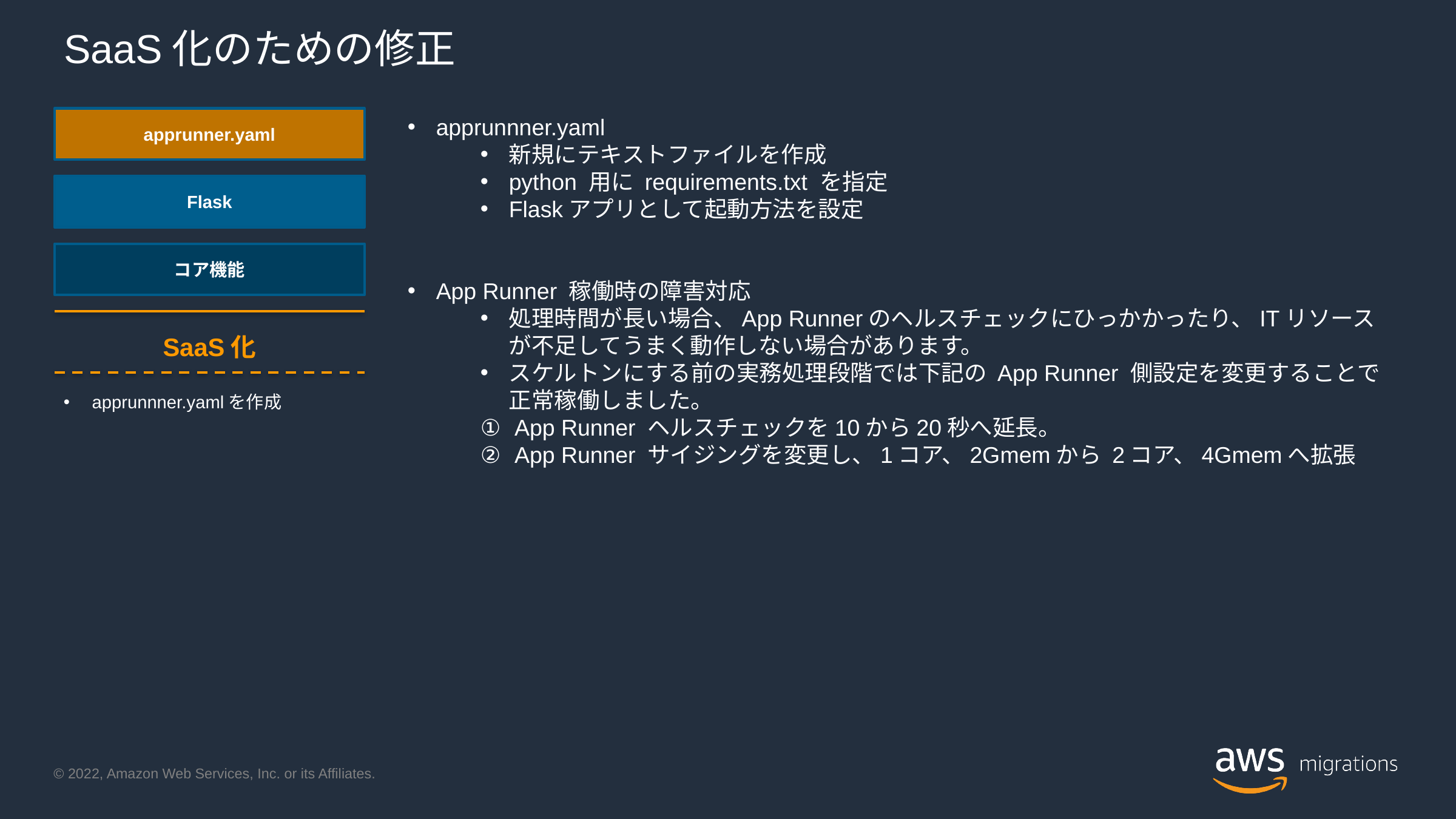

# SaaS化のための修正
apprunner.yaml
Flask
コア機能
SaaS化
apprunnner.yamlを作成
apprunnner.yaml
新規にテキストファイルを作成
python 用に requirements.txt を指定
Flaskアプリとして起動方法を設定

App Runner 稼働時の障害対応
処理時間が長い場合、App Runnerのヘルスチェックにひっかかったり、ITリソースが不足してうまく動作しない場合があります。
スケルトンにする前の実務処理段階では下記の App Runner 側設定を変更することで正常稼働しました。
App Runner ヘルスチェックを10から20秒へ延長。
App Runner サイジングを変更し、1コア、2Gmemから 2コア、4Gmemへ拡張